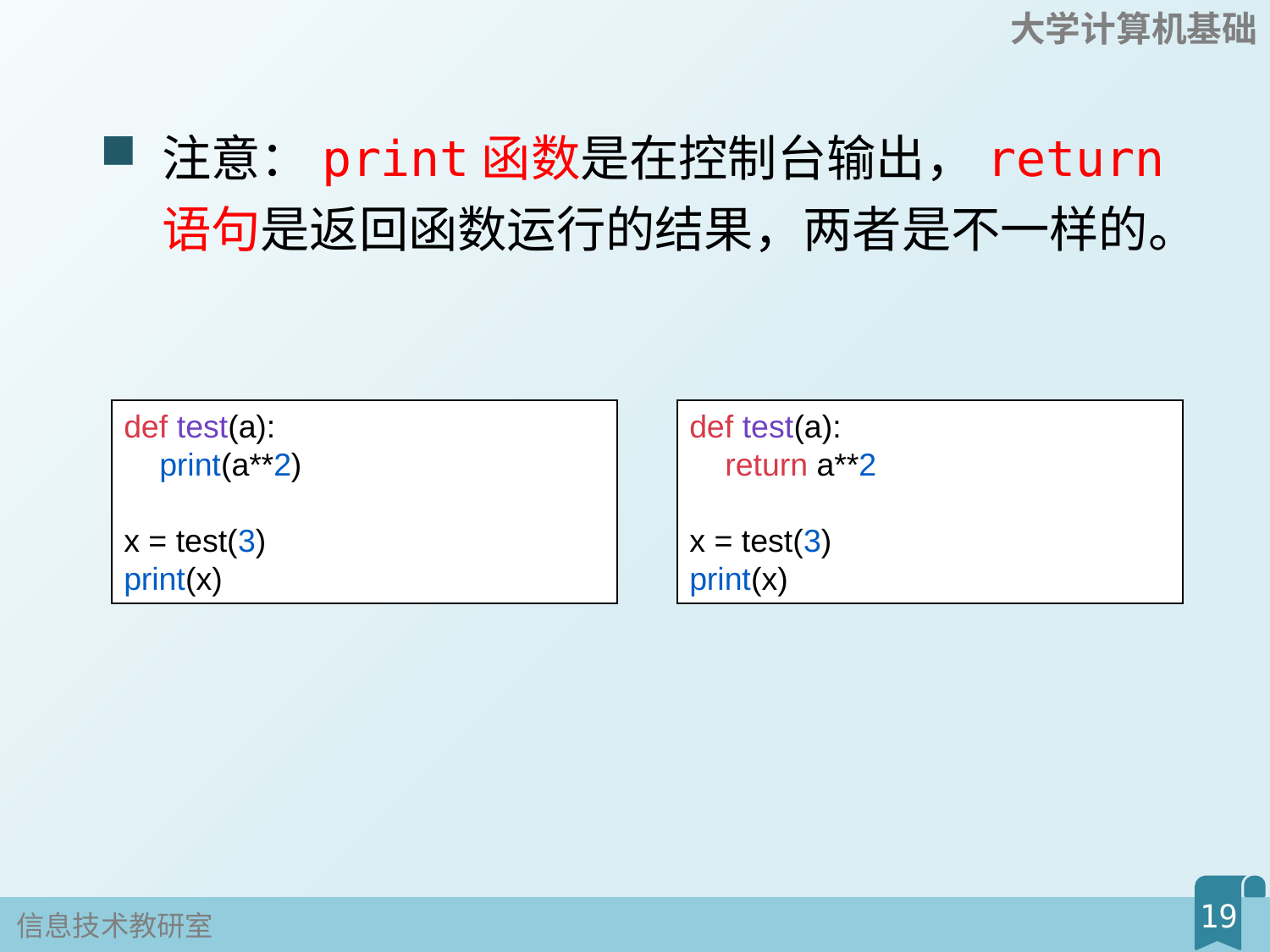

注意：print函数是在控制台输出，return语句是返回函数运行的结果，两者是不一样的。
def test(a):
    print(a**2)
x = test(3)
print(x)
def test(a):
    return a**2
x = test(3)
print(x)
19